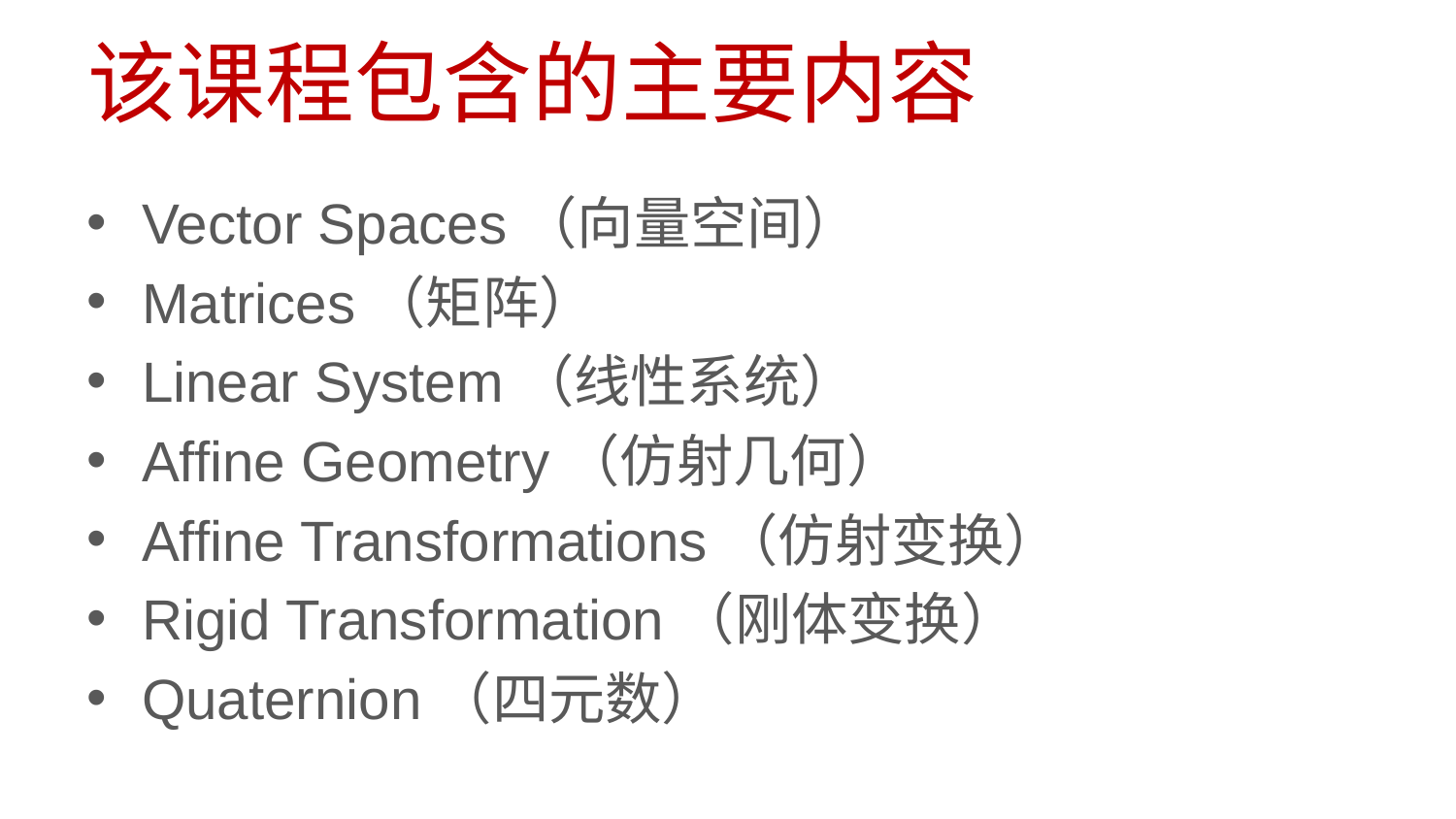

# 该课程包含的主要内容
Vector Spaces（向量空间）
Matrices（矩阵）
Linear System（线性系统）
Affine Geometry（仿射几何）
Affine Transformations（仿射变换）
Rigid Transformation（刚体变换）
Quaternion（四元数）